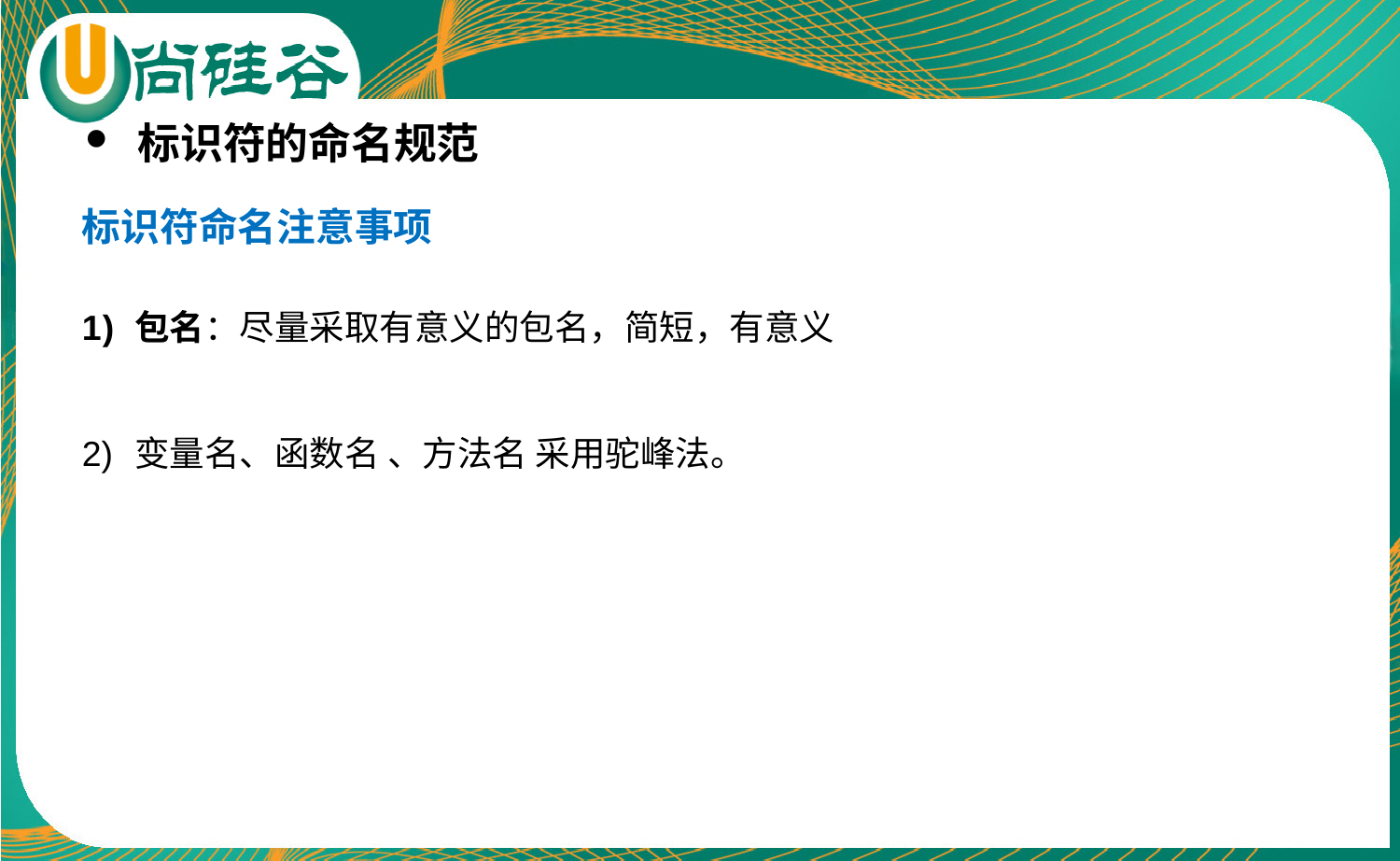

标识符的命名规范

标识符命名注意事项

包名：尽量采取有意义的包名，简短，有意义

变量名、函数名 、方法名 采用驼峰法。